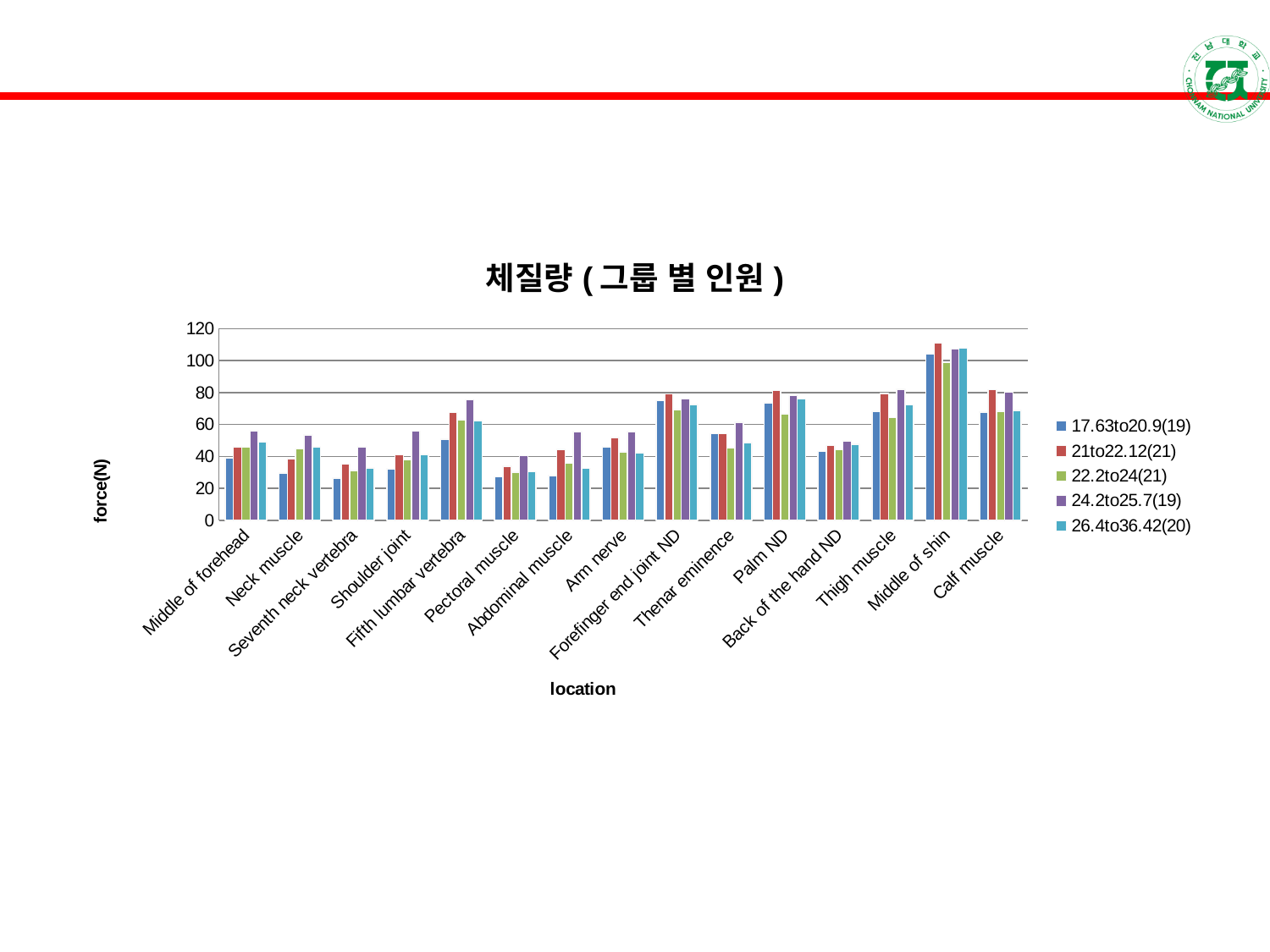

### Chart: 체질량(그룹 별 인원)

| Category | 17.63to20.9(19) | 21to22.12(21) | 22.2to24(21) | 24.2to25.7(19) | 26.4to36.42(20) |
|---|---|---|---|---|---|
| Middle of forehead | 39.14211439426316 | 46.05745406311111 | 45.80441726069841 | 56.26773912736843 | 49.0611571655 |
| Neck muscle | 29.57010172726315 | 38.59049077676191 | 44.68847952528571 | 53.34967201661404 | 46.06571817333334 |
| Seventh neck vertebra | 26.54837551596491 | 35.27129270823811 | 31.3148543853492 | 46.1645297445614 | 32.80473233066666 |
| Shoulder joint | 32.18047805105263 | 40.94073743095238 | 37.79904564269842 | 55.88685372947369 | 41.24807710083334 |
| Fifth lumbar vertebra | 50.85239136961403 | 67.54443826444444 | 62.97784768206348 | 75.52327167666667 | 62.54232945199999 |
| Pectoral muscle | 27.34946448663158 | 33.86609816322222 | 30.03973643698412 | 40.49033864540351 | 30.54834588483334 |
| Abdominal muscle | 28.0837696542807 | 44.47364915473016 | 35.7669387345873 | 55.47757764503509 | 32.50291501516667 |
| Arm nerve | 46.06400187807017 | 51.98271900873016 | 42.91387821444445 | 55.73610124587719 | 42.47935218000001 |
| Forefinger end joint ND | 74.86447038438597 | 79.27140786714284 | 69.4385758120635 | 76.08525802859648 | 72.6065616825 |
| Thenar eminence | 54.23330884438598 | 54.24090559984128 | 45.48001128015874 | 61.52818260315789 | 48.769368246 |
| Palm ND | 73.72747035929827 | 81.25821336349205 | 66.82857561825398 | 78.23200161473683 | 76.02218594583333 |
| Back of the hand ND | 43.17198823842104 | 46.82314826349207 | 44.13077346968254 | 49.91207315026317 | 47.66022036449999 |
| Thigh muscle | 68.42799184070176 | 79.39108094301587 | 64.47021369365078 | 81.99318085701755 | 72.33894049149998 |
| Middle of shin | 104.0663048440351 | 110.9595083350793 | 99.14319259190478 | 107.2031276505263 | 107.7226385661667 |
| Calf muscle | 67.86433149210526 | 81.79239798365079 | 68.19355623333333 | 80.25916022719296 | 68.91060019333332 |